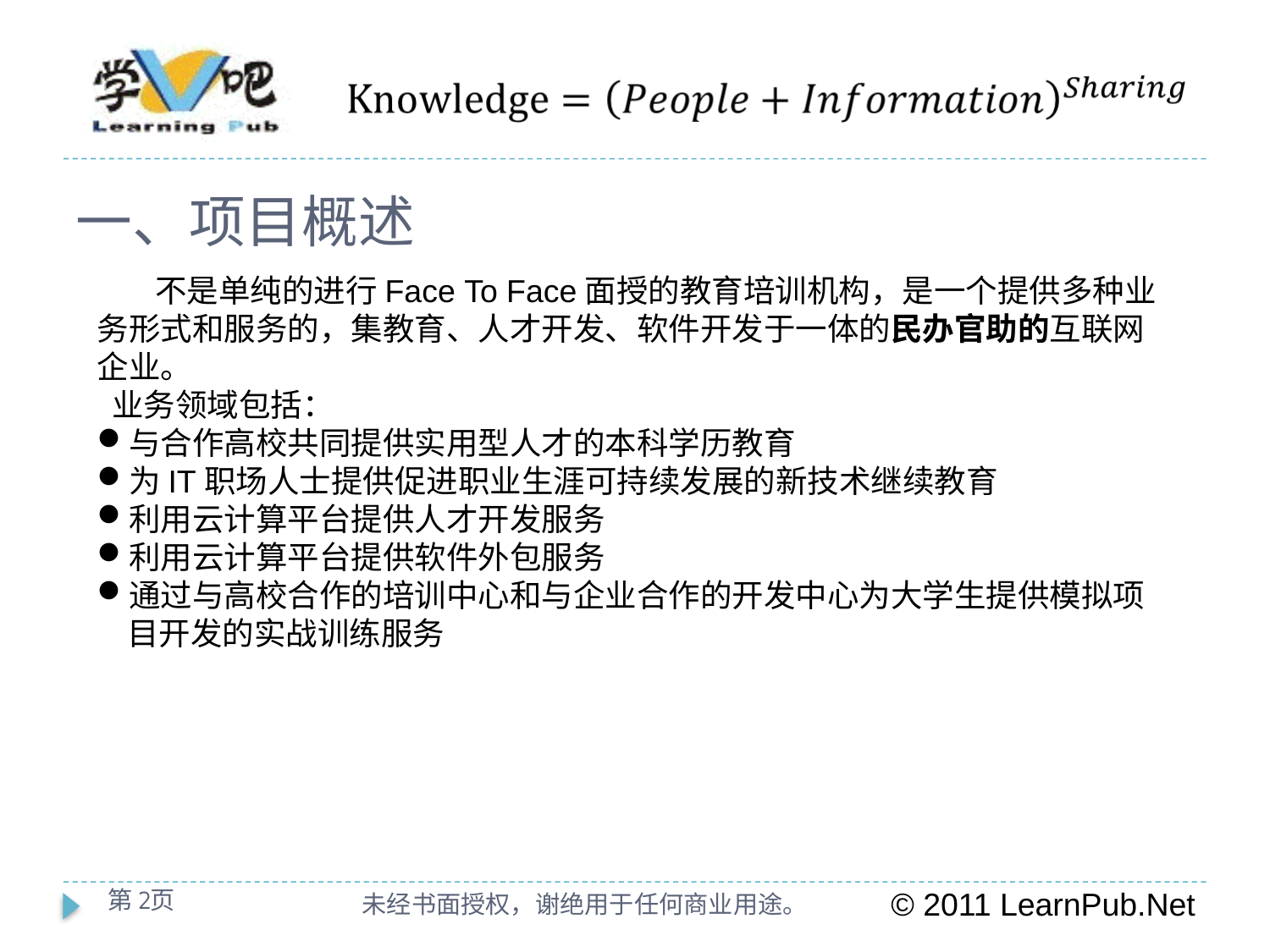

一、项目概述
       不是单纯的进行Face To Face面授的教育培训机构，是一个提供多种业务形式和服务的，集教育、人才开发、软件开发于一体的民办官助的互联网企业。
 业务领域包括：
与合作高校共同提供实用型人才的本科学历教育
为IT职场人士提供促进职业生涯可持续发展的新技术继续教育
利用云计算平台提供人才开发服务
利用云计算平台提供软件外包服务
通过与高校合作的培训中心和与企业合作的开发中心为大学生提供模拟项目开发的实战训练服务
第2页
未经书面授权，谢绝用于任何商业用途。